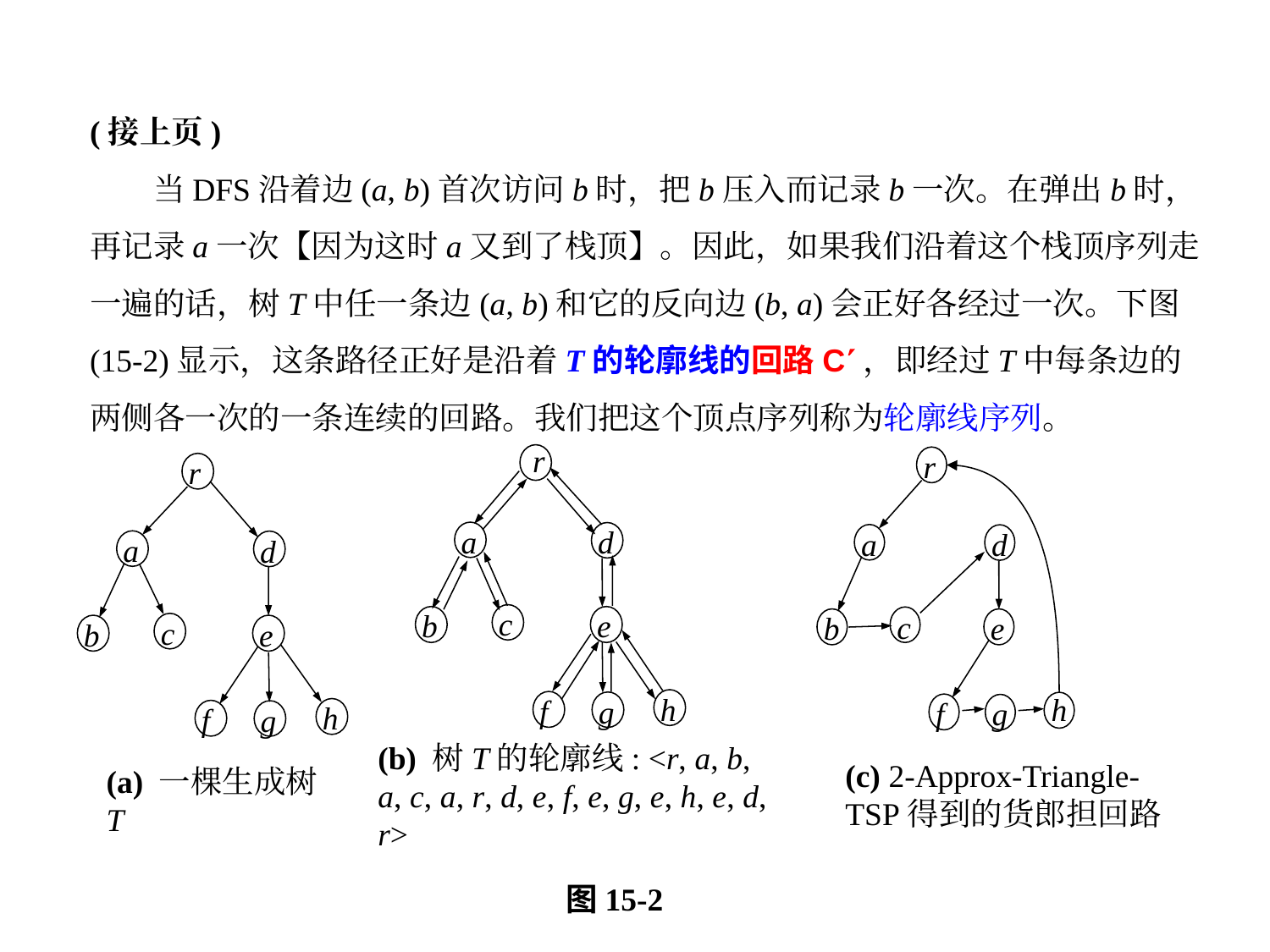

(接上页)
当DFS沿着边(a, b)首次访问b时，把b压入而记录b一次。在弹出b时，再记录a一次【因为这时a又到了栈顶】。因此，如果我们沿着这个栈顶序列走一遍的话，树T中任一条边(a, b)和它的反向边(b, a)会正好各经过一次。下图(15-2)显示，这条路径正好是沿着T的轮廓线的回路C′，即经过T中每条边的两侧各一次的一条连续的回路。我们把这个顶点序列称为轮廓线序列。

r

a

d

c

b

e

h

f

g

(c) 2-Approx-Triangle-TSP得到的货郎担回路

r

r

a
d

a

d

c
b
e

c

b

e

h
f
g

h

f

g

(b) 树T的轮廓线: <r, a, b, a, c, a, r, d, e, f, e, g, e, h, e, d, r>
(a) 一棵生成树T
图15-2